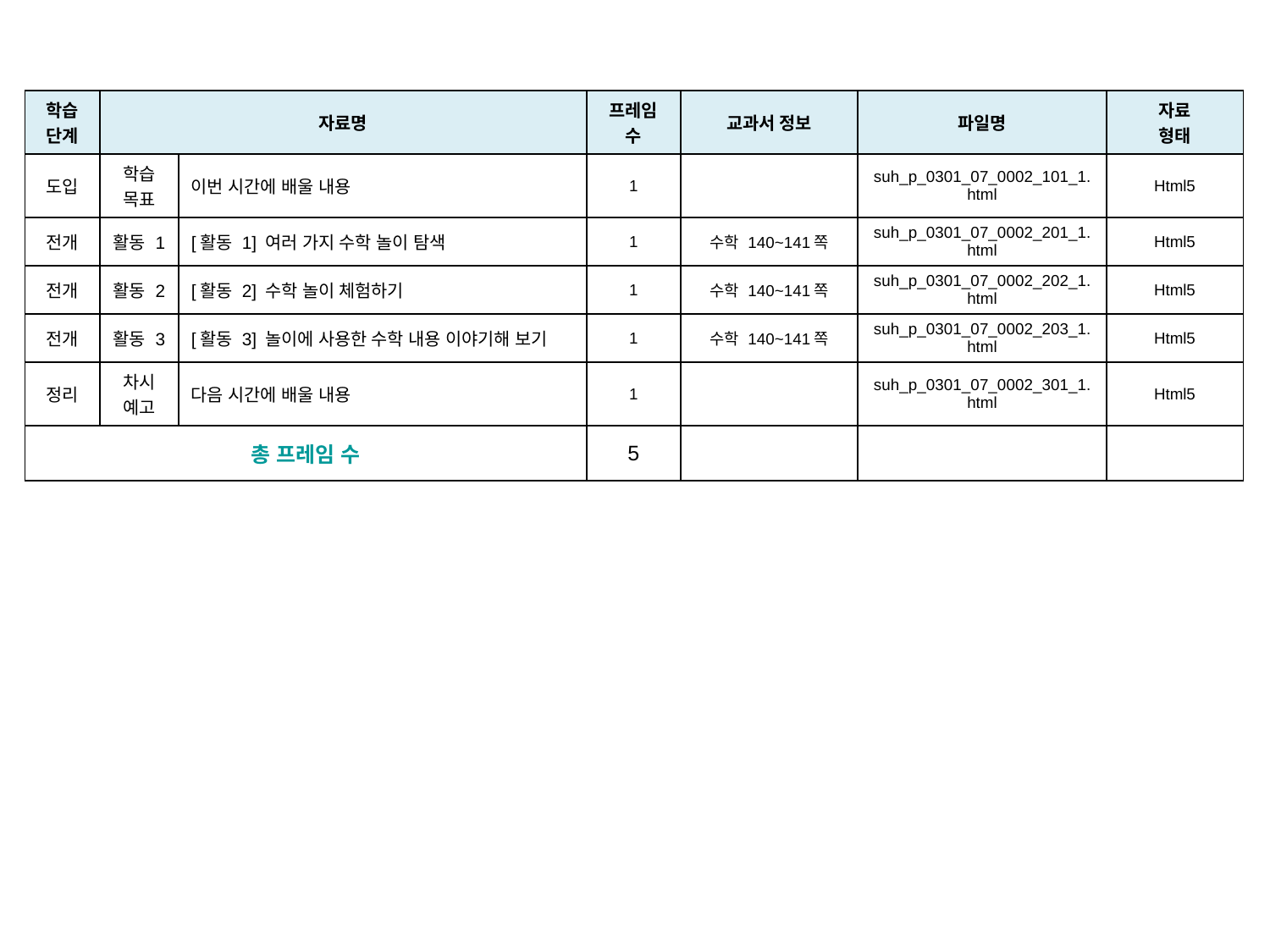

| 학습 단계 | 자료명 |  | 프레임 수 | 교과서 정보 | 파일명 | 자료 형태 |
| --- | --- | --- | --- | --- | --- | --- |
| 도입 | 학습 목표 | 이번 시간에 배울 내용 | 1 |  | suh\_p\_0301\_07\_0002\_101\_1.html | Html5 |
| 전개 | 활동 1 | [활동 1] 여러 가지 수학 놀이 탐색 | 1 | 수학 140~141쪽 | suh\_p\_0301\_07\_0002\_201\_1.html | Html5 |
| 전개 | 활동 2 | [활동 2] 수학 놀이 체험하기 | 1 | 수학 140~141쪽 | suh\_p\_0301\_07\_0002\_202\_1.html | Html5 |
| 전개 | 활동 3 | [활동 3] 놀이에 사용한 수학 내용 이야기해 보기 | 1 | 수학 140~141쪽 | suh\_p\_0301\_07\_0002\_203\_1.html | Html5 |
| 정리 | 차시 예고 | 다음 시간에 배울 내용 | 1 |  | suh\_p\_0301\_07\_0002\_301\_1.html | Html5 |
| 총 프레임 수 |  |  | 5 |  |  |  |